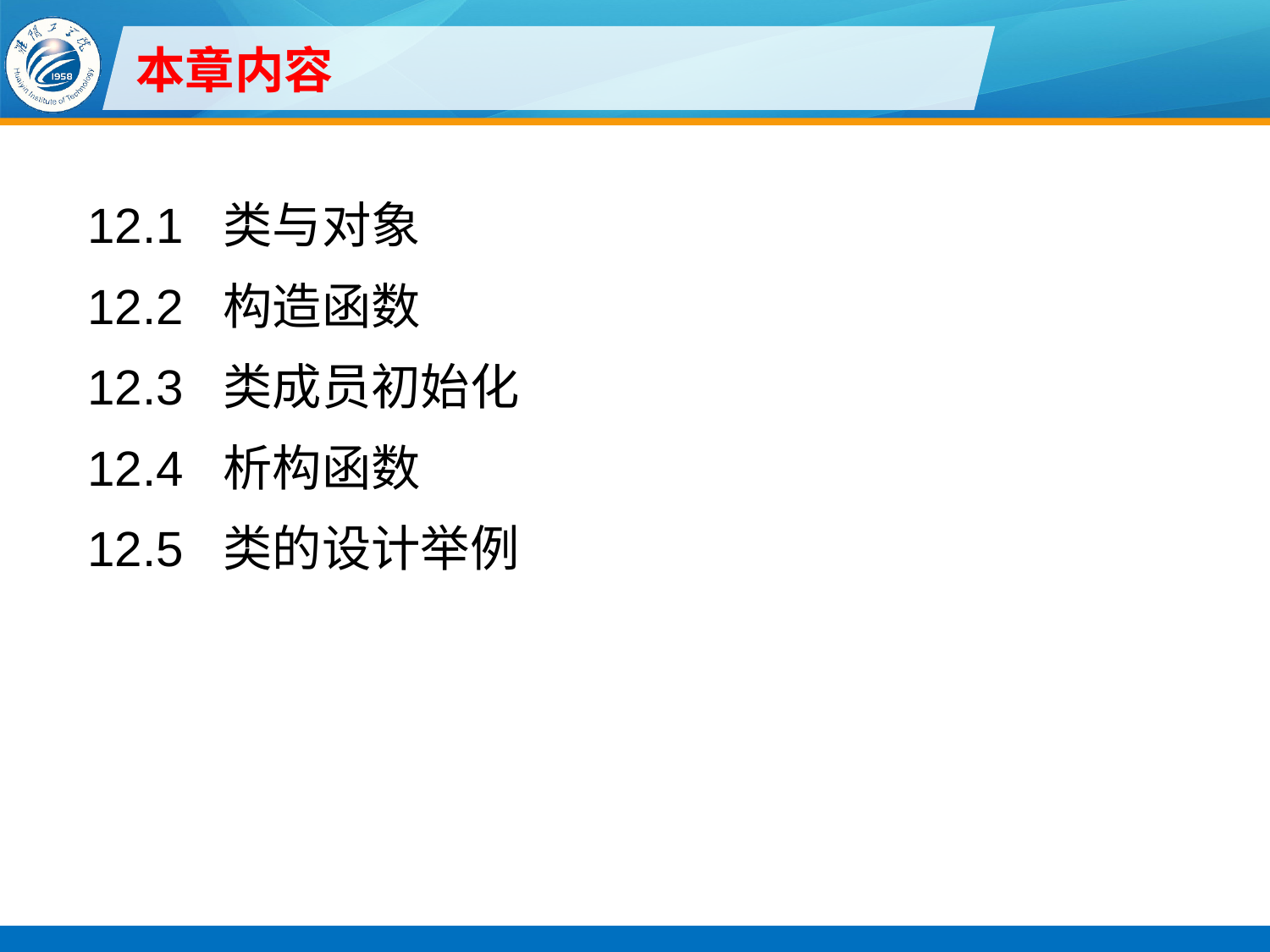

# 本章内容
12.1  类与对象
12.2  构造函数
12.3  类成员初始化
12.4  析构函数
12.5  类的设计举例